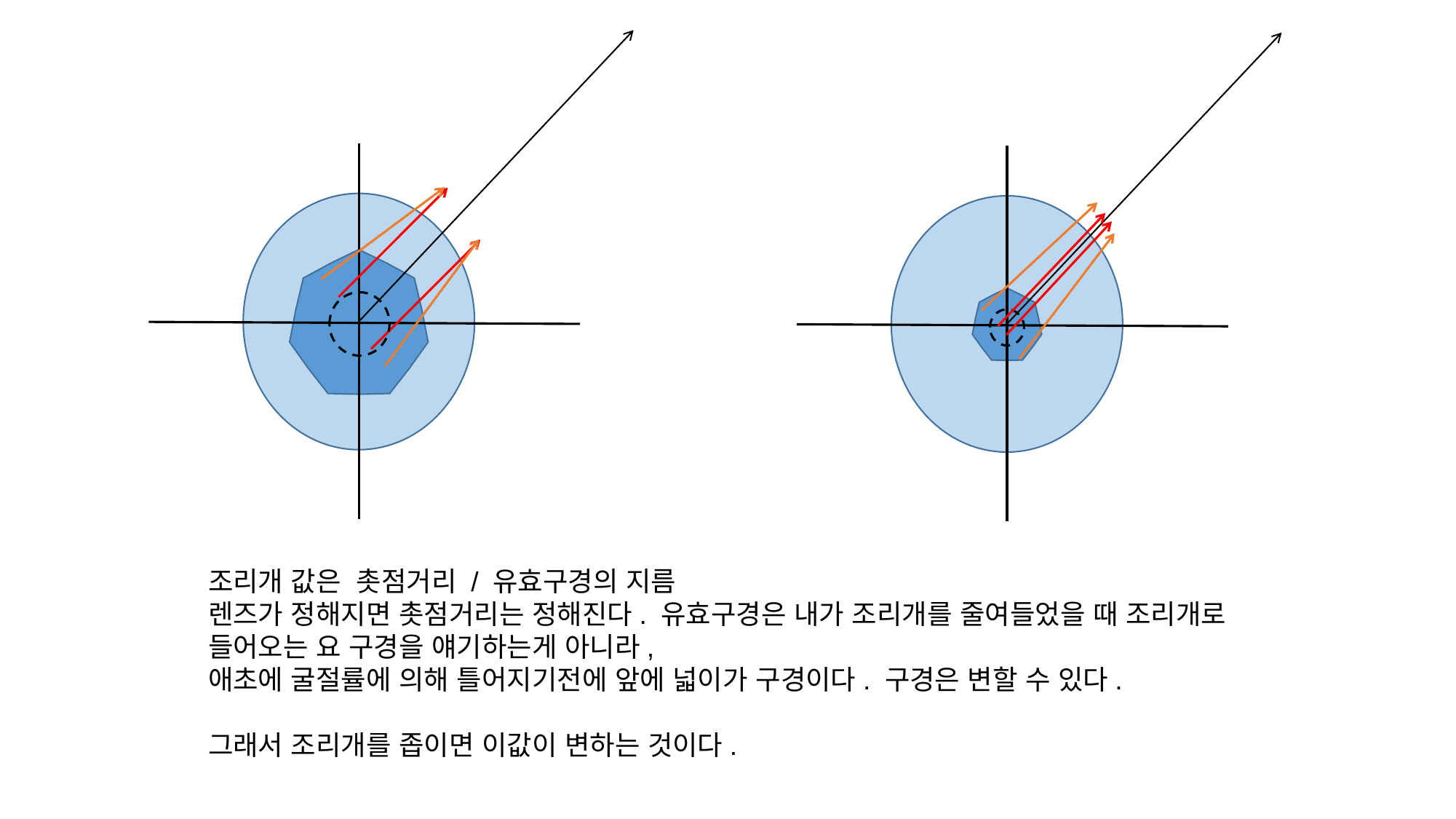

조리개 값은  촛점거리 / 유효구경의 지름
렌즈가 정해지면 촛점거리는 정해진다. 유효구경은 내가 조리개를 줄여들었을 때 조리개로
들어오는 요 구경을 얘기하는게 아니라,
애초에 굴절률에 의해 틀어지기전에 앞에 넓이가 구경이다. 구경은 변할 수 있다.

그래서 조리개를 좁이면 이값이 변하는 것이다.